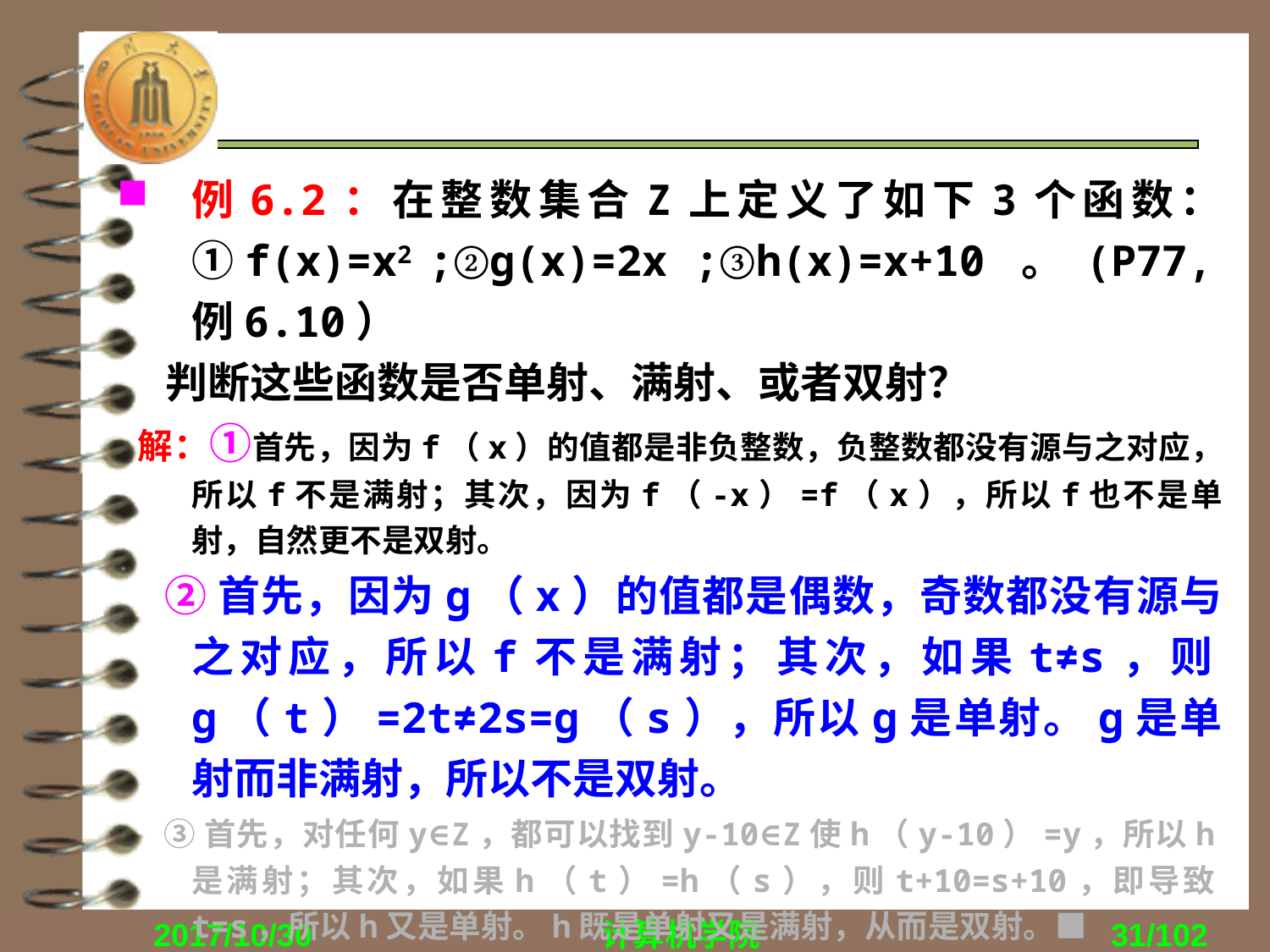

例6.2：在整数集合Z上定义了如下3个函数：①f(x)=x2 ;②g(x)=2x ;③h(x)=x+10 。 (P77,例6.10）
    判断这些函数是否单射、满射、或者双射？
 解：①首先，因为f（x）的值都是非负整数，负整数都没有源与之对应，所以f不是满射；其次，因为f（-x）=f（x），所以f也不是单射，自然更不是双射。
     ②首先，因为g（x）的值都是偶数，奇数都没有源与之对应，所以f不是满射；其次，如果t≠s，则g（t）=2t≠2s=g（s），所以g是单射。g是单射而非满射，所以不是双射。
     ③首先，对任何y∈Z，都可以找到y-10∈Z使h（y-10）=y，所以h是满射；其次，如果h（t）=h（s），则t+10=s+10，即导致t=s，所以h又是单射。h既是单射又是满射，从而是双射。■
2017/10/30
计算机学院
31/102